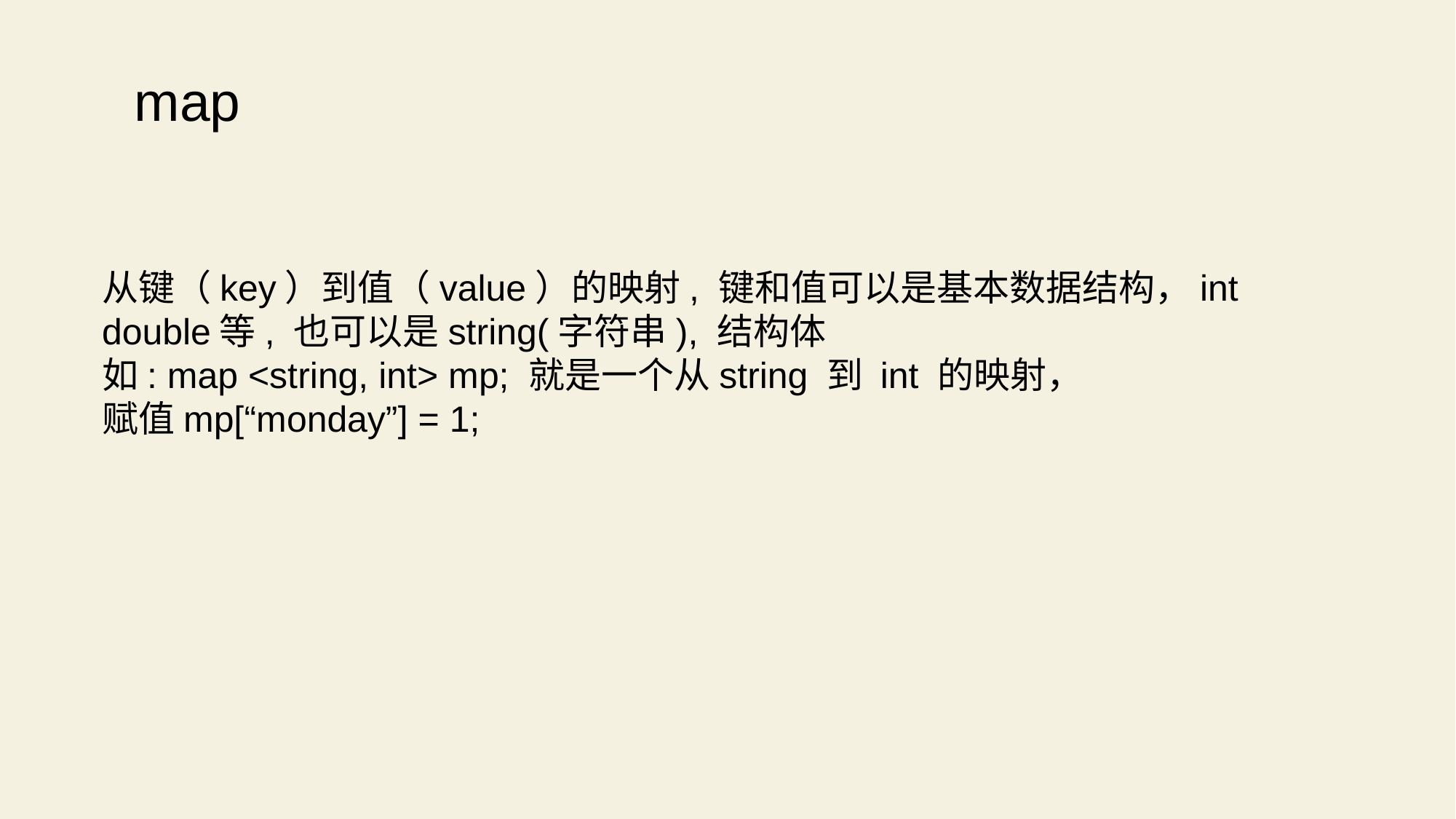

map
从键（key）到值（value）的映射, 键和值可以是基本数据结构，int
double等, 也可以是string(字符串), 结构体
如: map <string, int> mp; 就是一个从string 到 int 的映射，
赋值mp[“monday”] = 1;